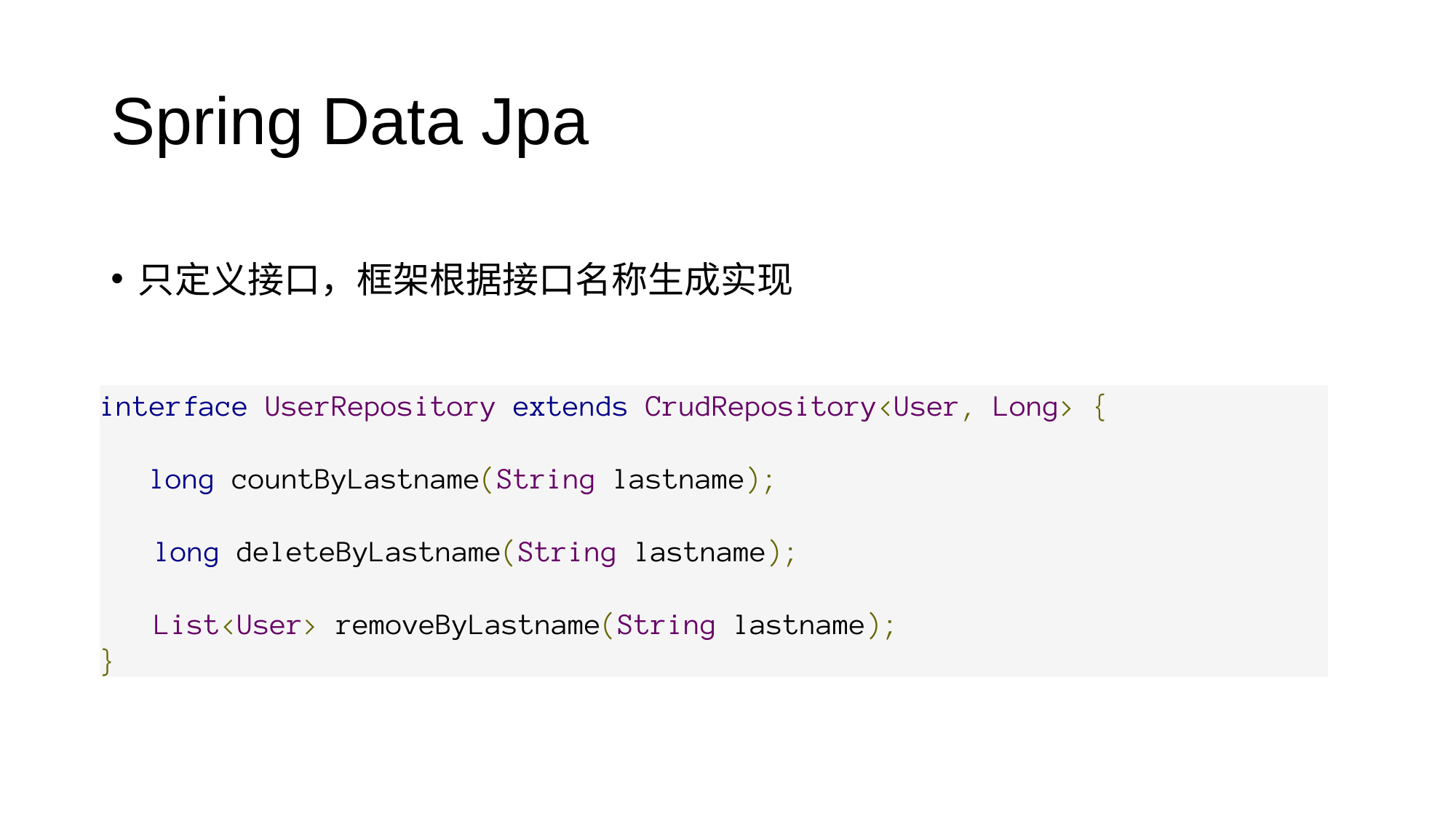

# Spring Data Jpa
只定义接口，框架根据接口名称生成实现

interface UserRepository extends CrudRepository<User, Long> {

   long countByLastname(String lastname);

long deleteByLastname(String lastname);

List<User> removeByLastname(String lastname);
}